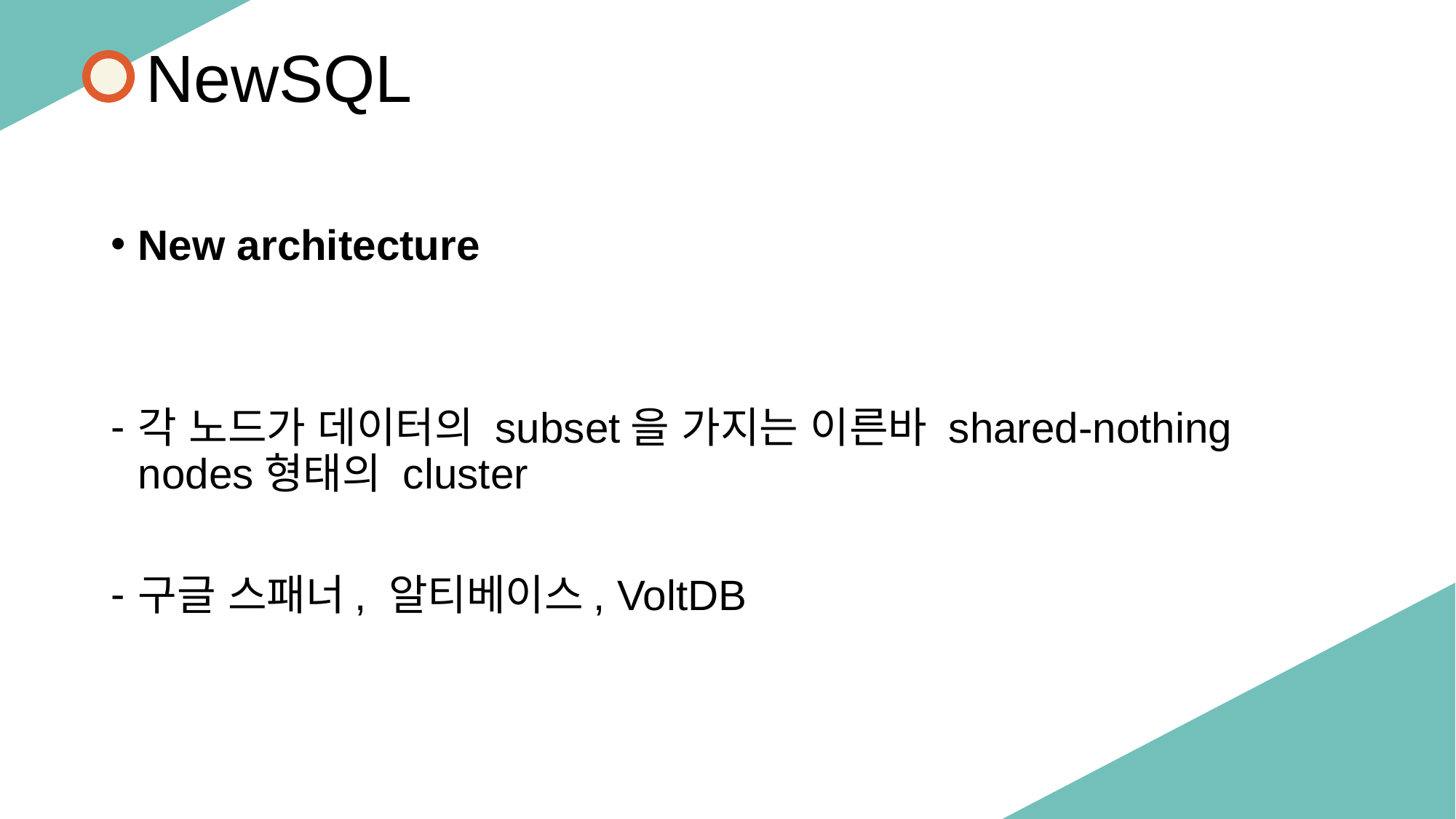

NewSQL

New architecture

각 노드가 데이터의 subset을 가지는 이른바 shared-nothing nodes형태의 cluster

구글 스패너, 알티베이스, VoltDB